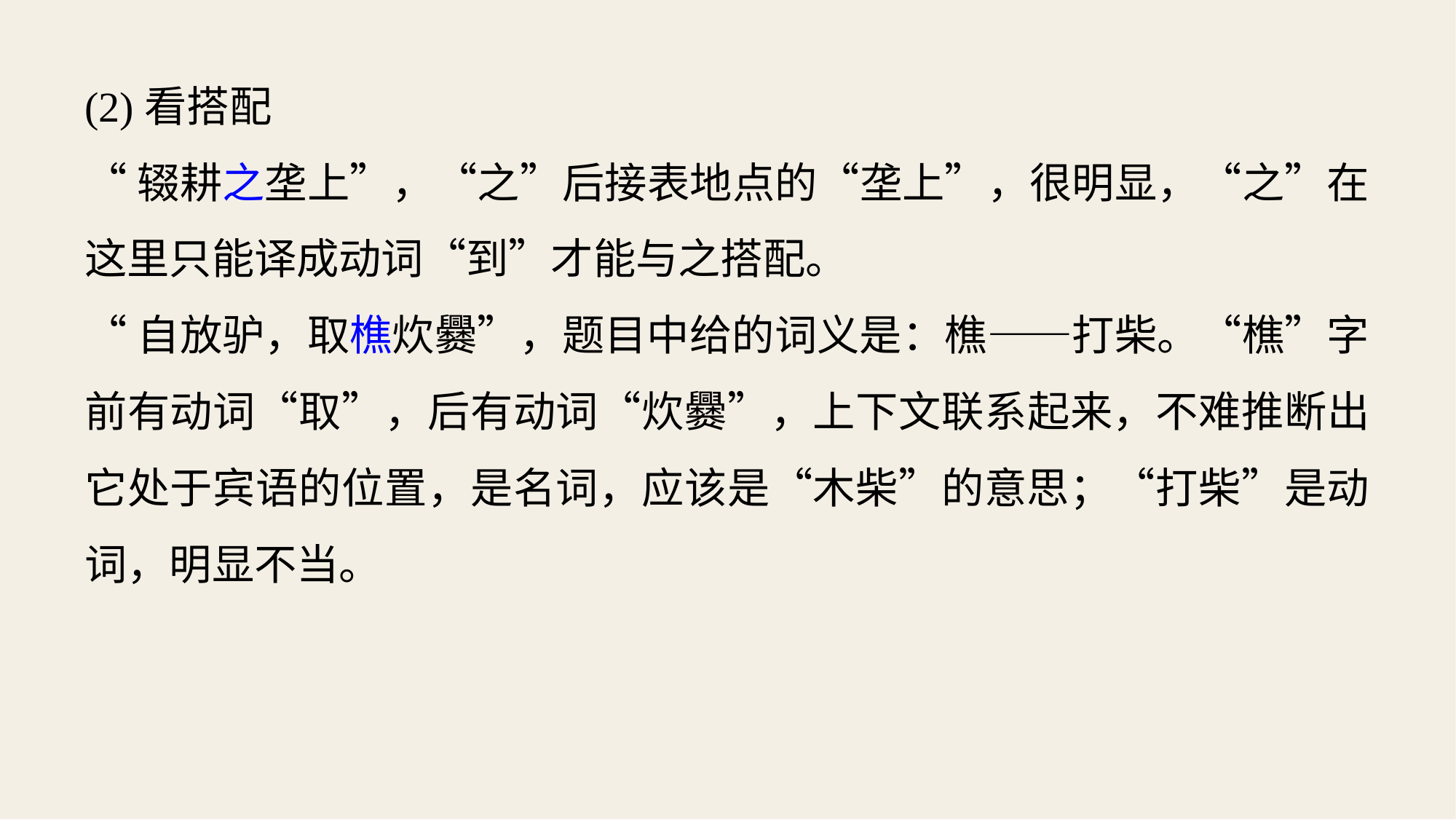

(2)看搭配
“辍耕之垄上”，“之”后接表地点的“垄上”，很明显，“之”在这里只能译成动词“到”才能与之搭配。
“自放驴，取樵炊爨”，题目中给的词义是：樵——打柴。“樵”字前有动词“取”，后有动词“炊爨”，上下文联系起来，不难推断出它处于宾语的位置，是名词，应该是“木柴”的意思；“打柴”是动词，明显不当。